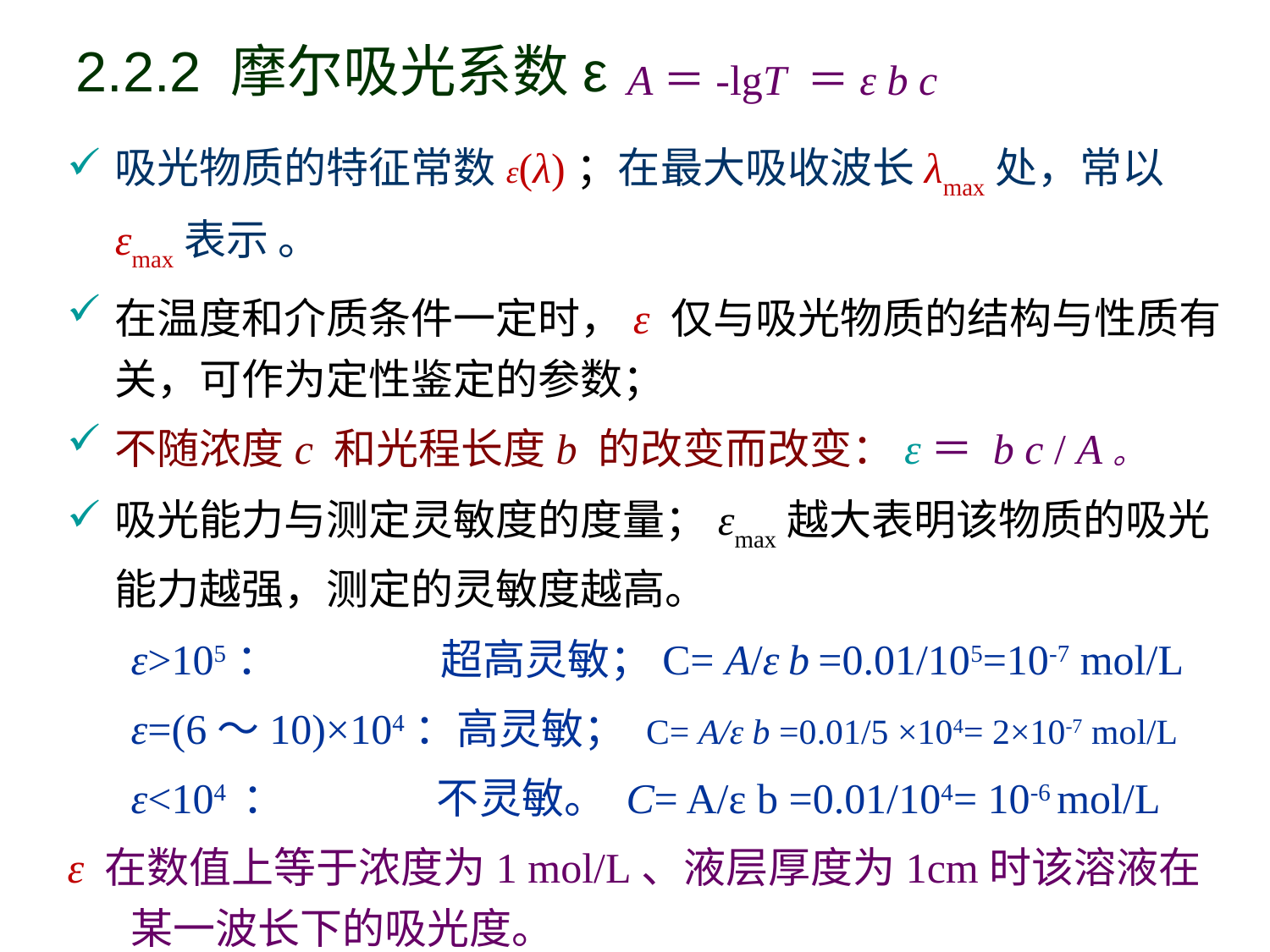

2.2.2 摩尔吸光系数ε
A＝-lgT ＝ε b c
吸光物质的特征常数ε(λ)；在最大吸收波长λmax处，常以εmax表示 。
在温度和介质条件一定时，ε 仅与吸光物质的结构与性质有关，可作为定性鉴定的参数；
不随浓度c 和光程长度b 的改变而改变：ε＝ b c / A。
吸光能力与测定灵敏度的度量；εmax越大表明该物质的吸光能力越强，测定的灵敏度越高。
      ε>105：                 超高灵敏；C= A/ε b =0.01/105=10-7 mol/L
      ε=(6～10)×104：高灵敏； C= A/ε b =0.01/5 ×104= 2×10-7 mol/L
      ε<104 ：                不灵敏。 C= A/ε b =0.01/104= 10-6 mol/L
ε 在数值上等于浓度为1 mol/L、液层厚度为1cm时该溶液在某一波长下的吸光度。